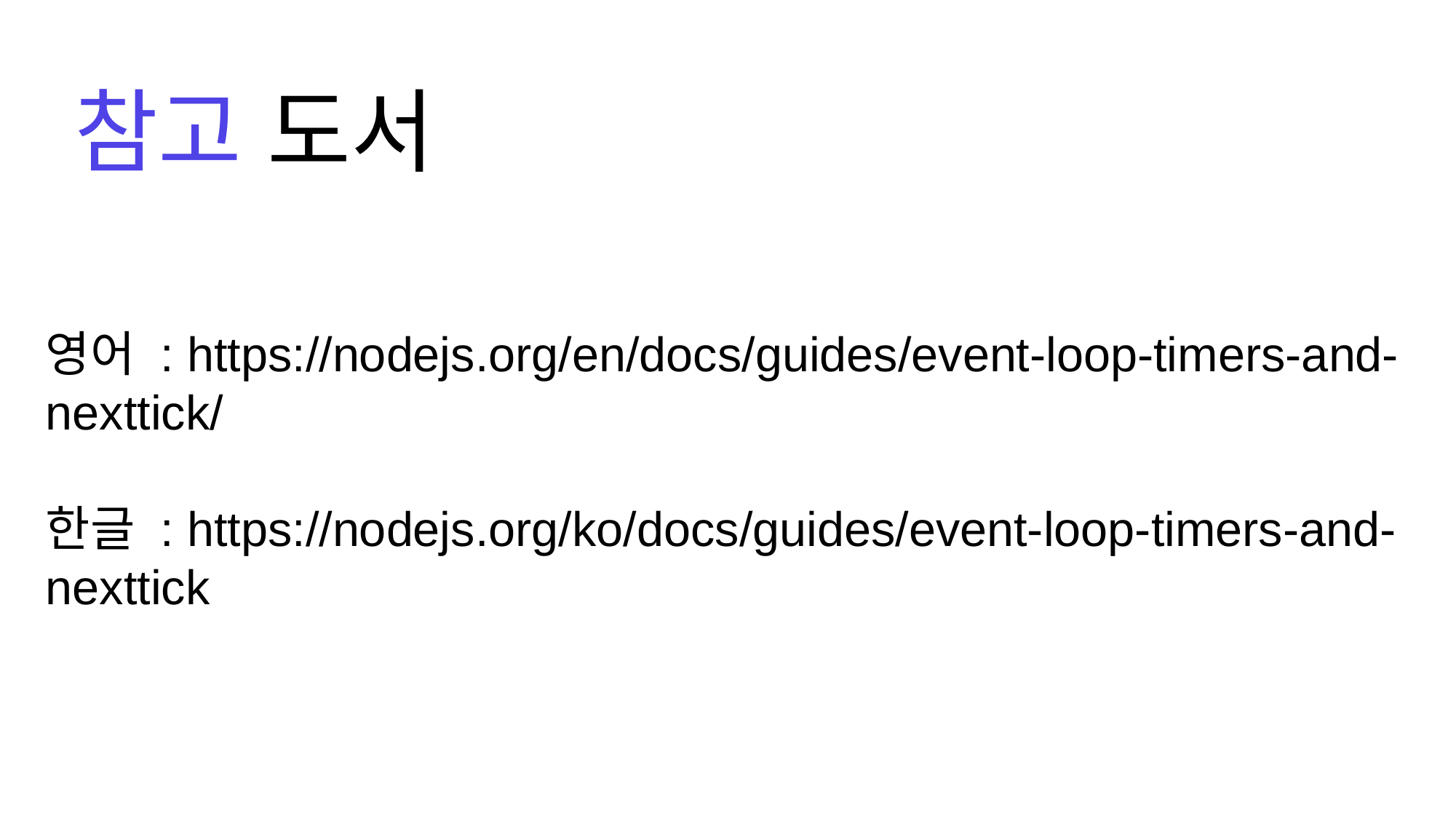

참고 도서
영어 : https://nodejs.org/en/docs/guides/event-loop-timers-and-nexttick/

한글 : https://nodejs.org/ko/docs/guides/event-loop-timers-and-nexttick